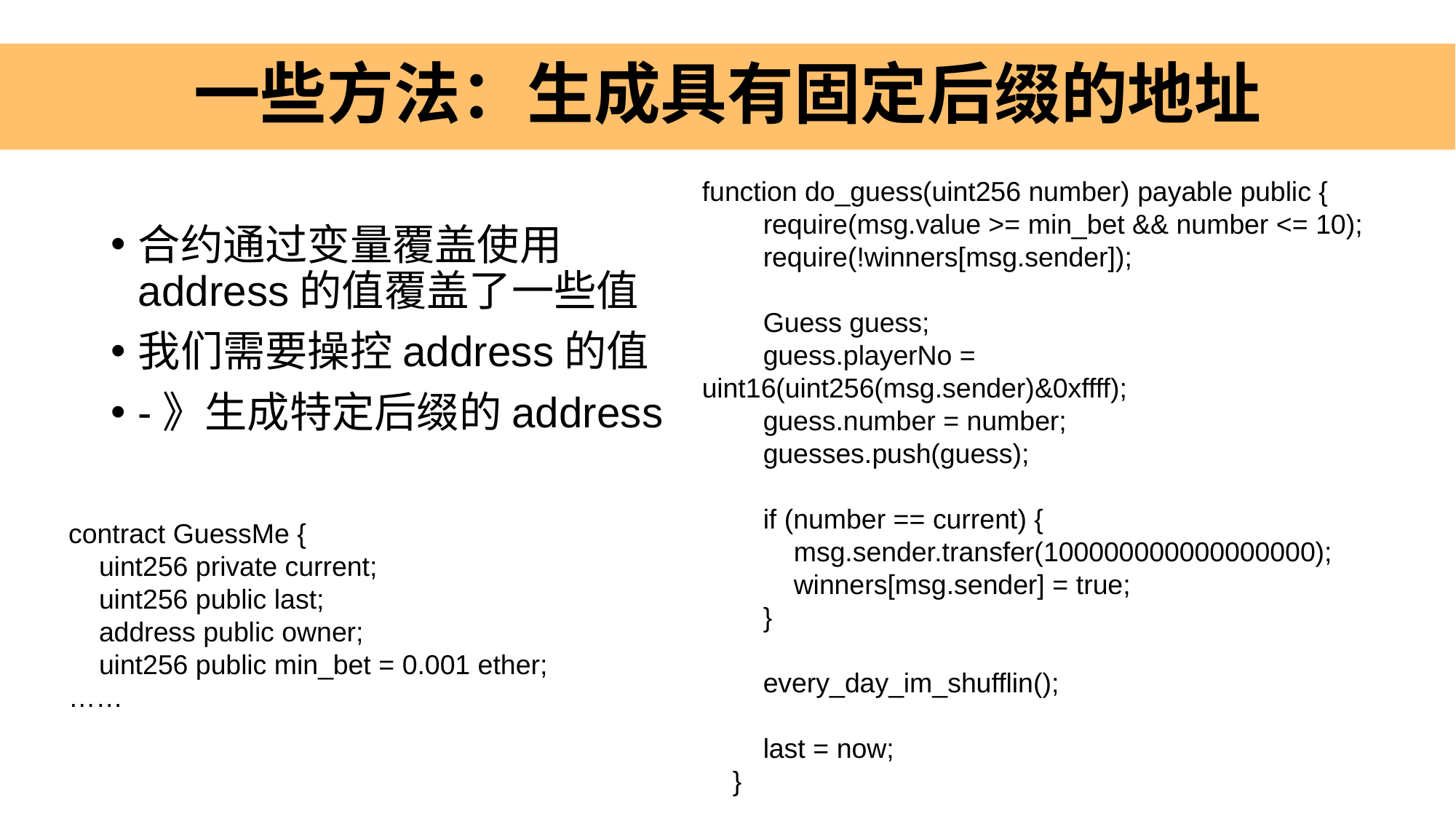

# 一些方法：生成具有固定后缀的地址
function do_guess(uint256 number) payable public {
        require(msg.value >= min_bet && number <= 10);
        require(!winners[msg.sender]);

        Guess guess;
        guess.playerNo = uint16(uint256(msg.sender)&0xffff);
        guess.number = number;
        guesses.push(guess);

        if (number == current) {
            msg.sender.transfer(100000000000000000);
            winners[msg.sender] = true;
        }

        every_day_im_shufflin();

        last = now;
    }
合约通过变量覆盖使用address的值覆盖了一些值
我们需要操控address的值
-》生成特定后缀的address

contract GuessMe {
    uint256 private current;
    uint256 public last;
    address public owner;
    uint256 public min_bet = 0.001 ether;
……